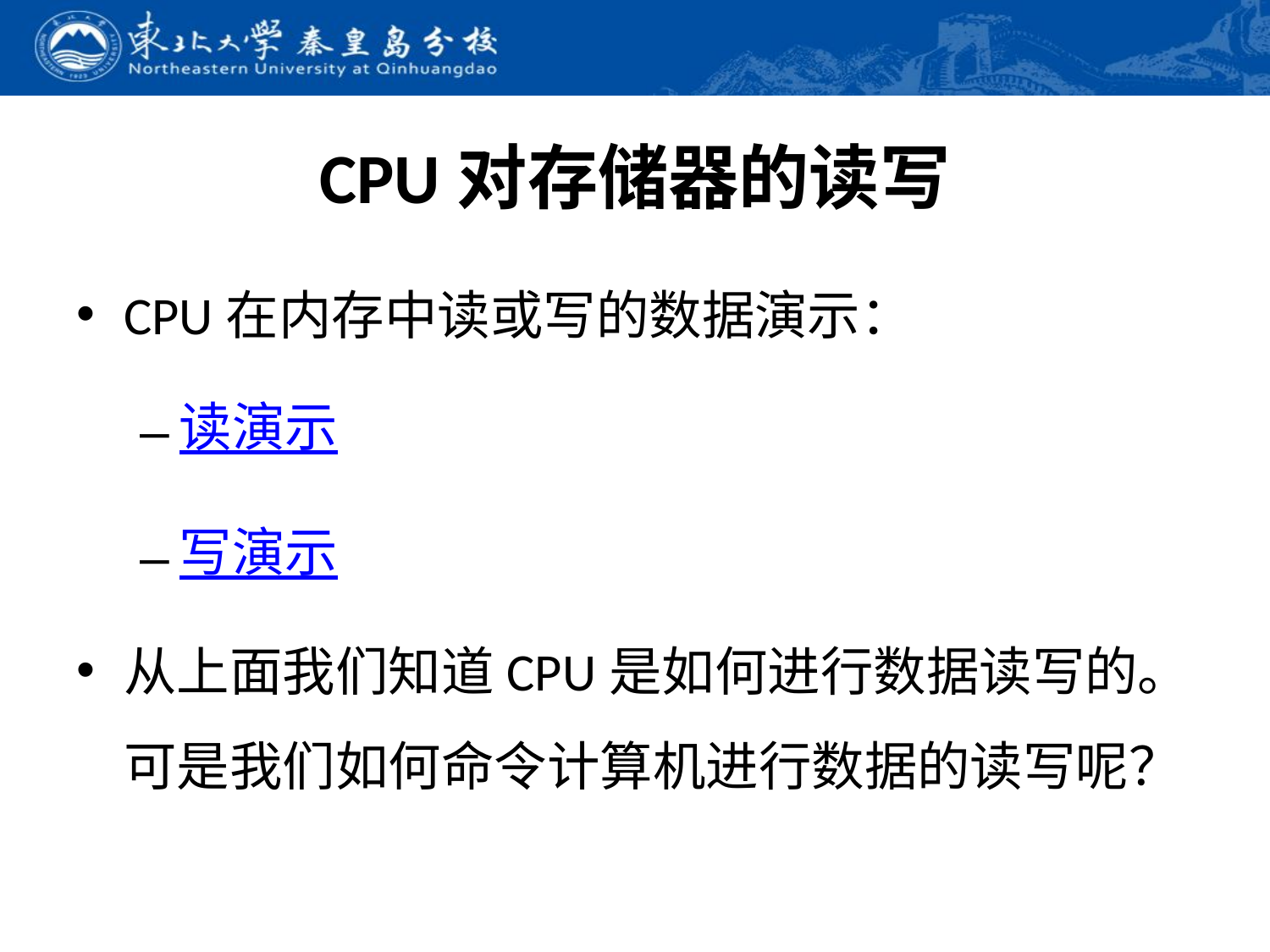

# CPU对存储器的读写
CPU在内存中读或写的数据演示：
读演示
写演示
从上面我们知道CPU是如何进行数据读写的。可是我们如何命令计算机进行数据的读写呢？